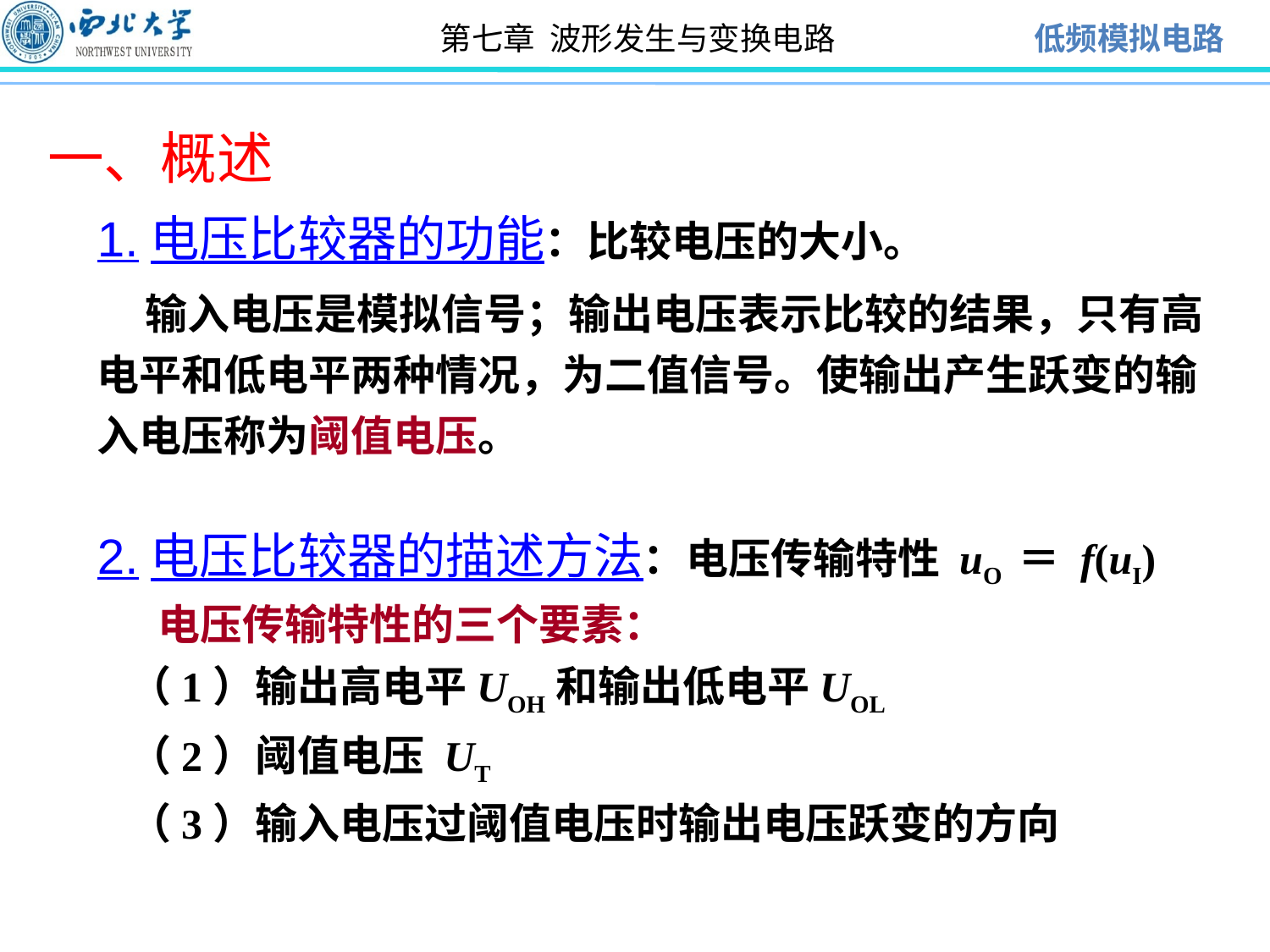

# 一、概述
1.电压比较器的功能：比较电压的大小。
    输入电压是模拟信号；输出电压表示比较的结果，只有高电平和低电平两种情况，为二值信号。使输出产生跃变的输入电压称为阈值电压。
2.电压比较器的描述方法：电压传输特性 uO ＝ f(uI)
  电压传输特性的三个要素：
（1）输出高电平UOH和输出低电平UOL
（2）阈值电压 UT
（3）输入电压过阈值电压时输出电压跃变的方向